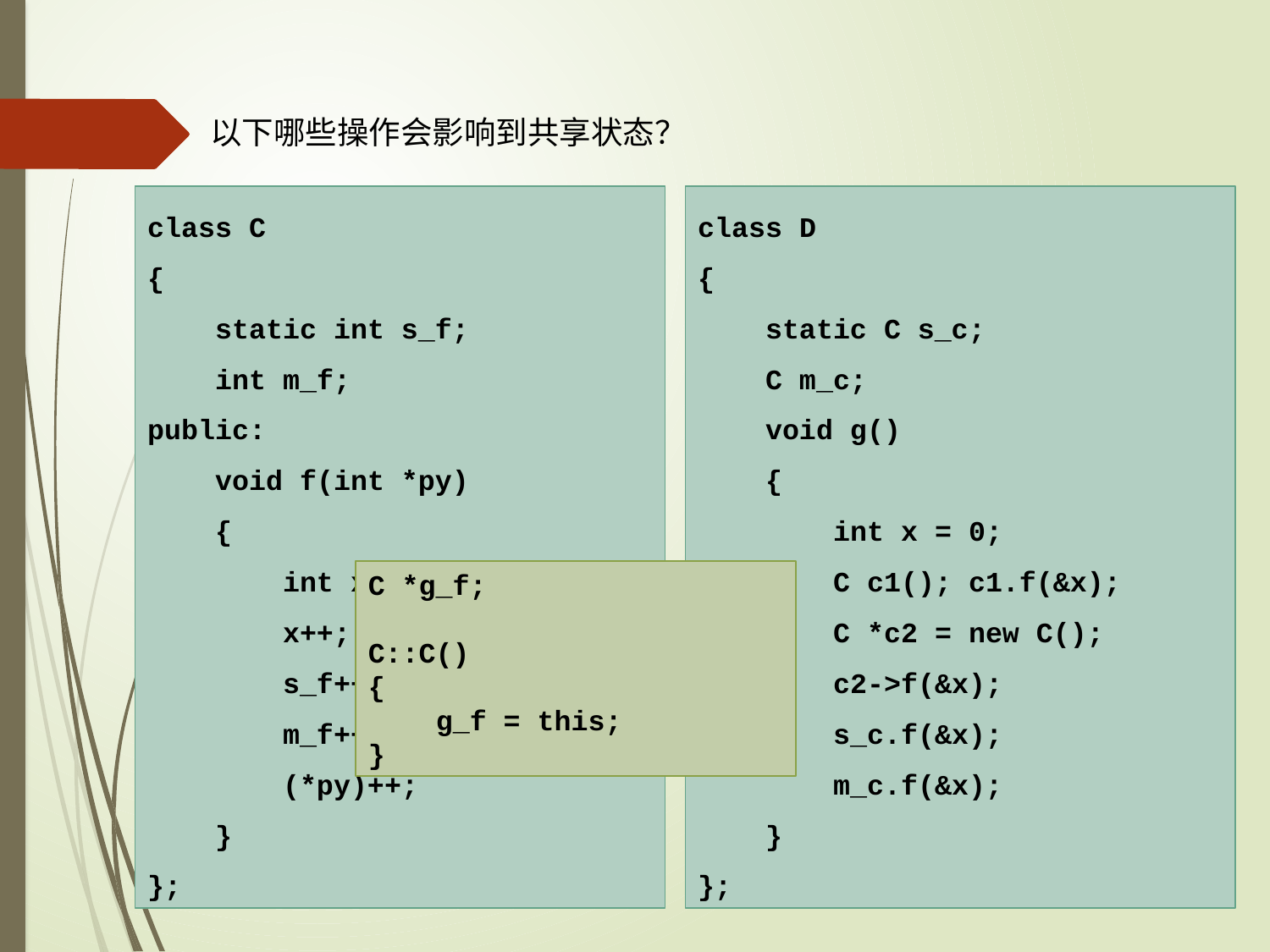

以下哪些操作会影响到共享状态？
class C
{
    static int s_f;
    int m_f;
public:
    void f(int *py)
    {
        int x = 0;
        x++;
        s_f++;
        m_f++;
        (*py)++;
    }
};
class D
{
    static C s_c;
    C m_c;
    void g()
    {
        int x = 0;
        C c1(); c1.f(&x);
        C *c2 = new C();
        c2->f(&x);
        s_c.f(&x);
        m_c.f(&x);
    }
};
C *g_f;

C::C()
{
    g_f = this;
}